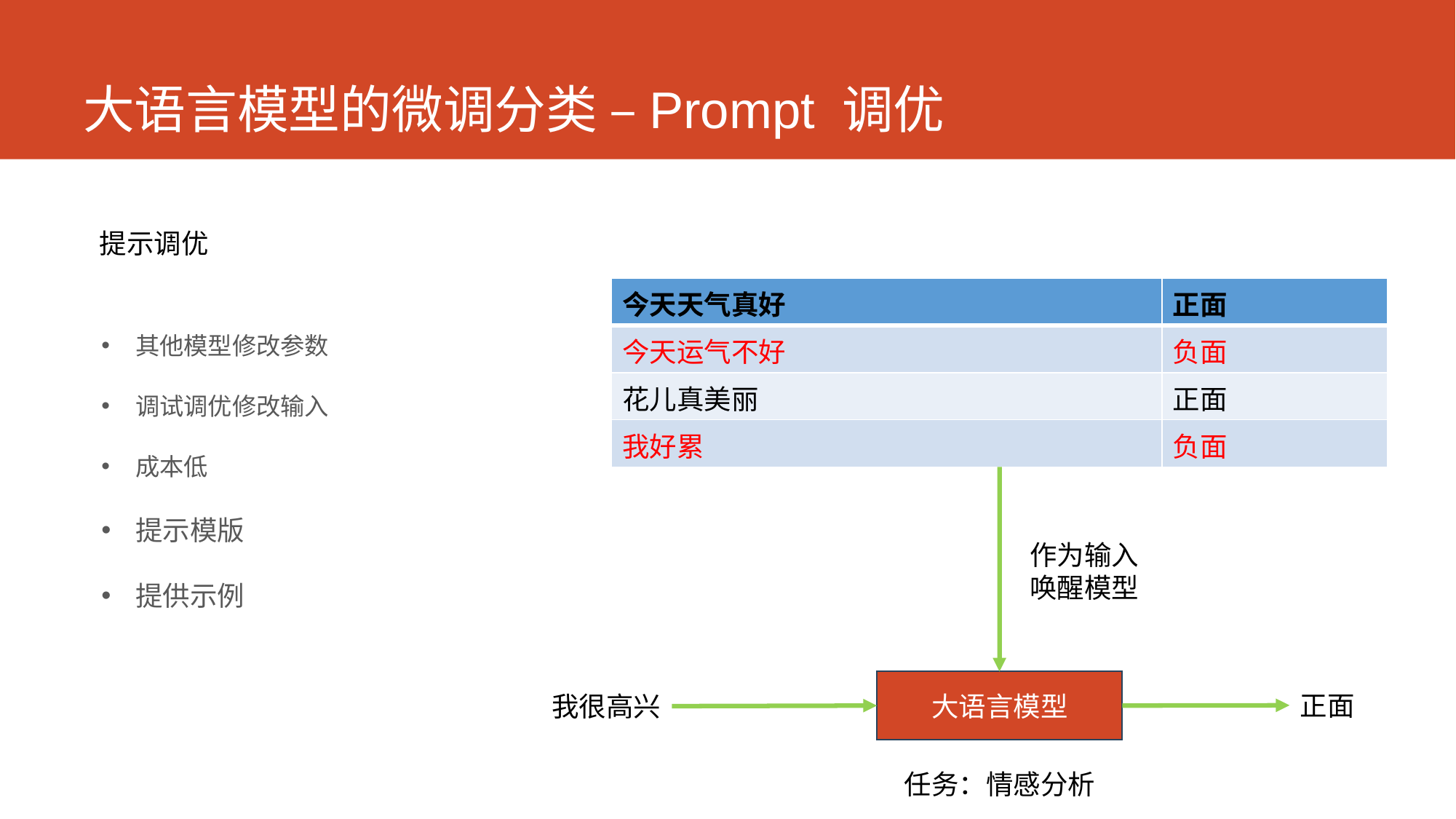

# 大语言模型的微调分类 –Prompt 调优
提示调优
| 今天天气真好 | 正面 |
| --- | --- |
| 今天运气不好 | 负面 |
| 花儿真美丽 | 正面 |
| 我好累 | 负面 |
其他模型修改参数
调试调优修改输入
成本低
提示模版
提供示例

作为输入
唤醒模型
大语言模型
正面
我很高兴
任务：情感分析